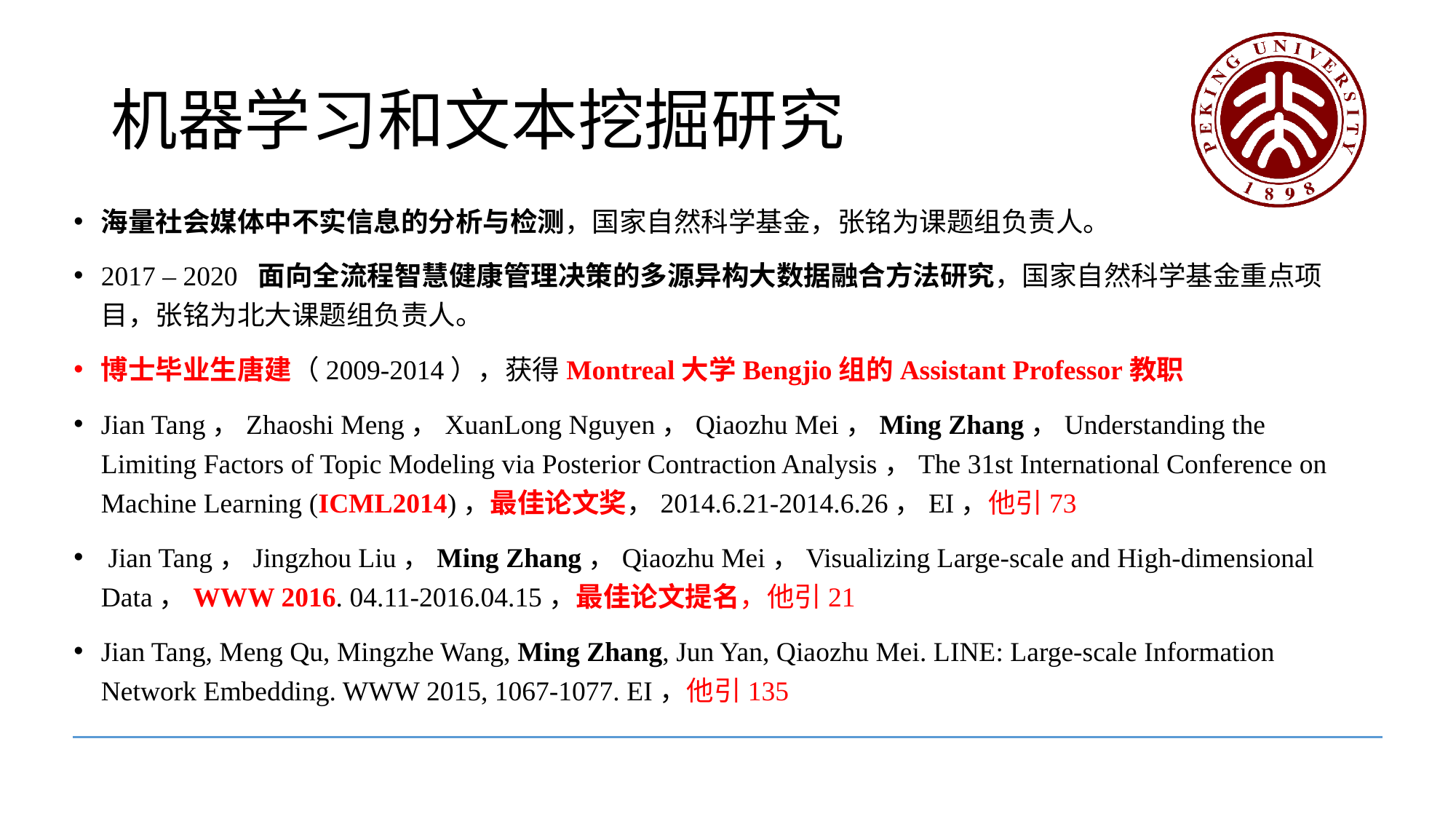

# 机器学习和文本挖掘研究
海量社会媒体中不实信息的分析与检测，国家自然科学基金，张铭为课题组负责人。
2017 – 2020  面向全流程智慧健康管理决策的多源异构大数据融合方法研究，国家自然科学基金重点项目，张铭为北大课题组负责人。
博士毕业生唐建（2009-2014），获得Montreal大学Bengjio组的Assistant Professor教职
Jian Tang，Zhaoshi Meng，XuanLong Nguyen，Qiaozhu Mei，Ming Zhang，Understanding the Limiting Factors of Topic Modeling via Posterior Contraction Analysis，The 31st International Conference on Machine Learning (ICML2014)，最佳论文奖，2014.6.21-2014.6.26，EI，他引73
 Jian Tang，Jingzhou Liu，Ming Zhang，Qiaozhu Mei，Visualizing Large-scale and High-dimensional Data，WWW 2016. 04.11-2016.04.15，最佳论文提名，他引21
Jian Tang, Meng Qu, Mingzhe Wang, Ming Zhang, Jun Yan, Qiaozhu Mei. LINE: Large-scale Information Network Embedding. WWW 2015, 1067-1077. EI，他引135